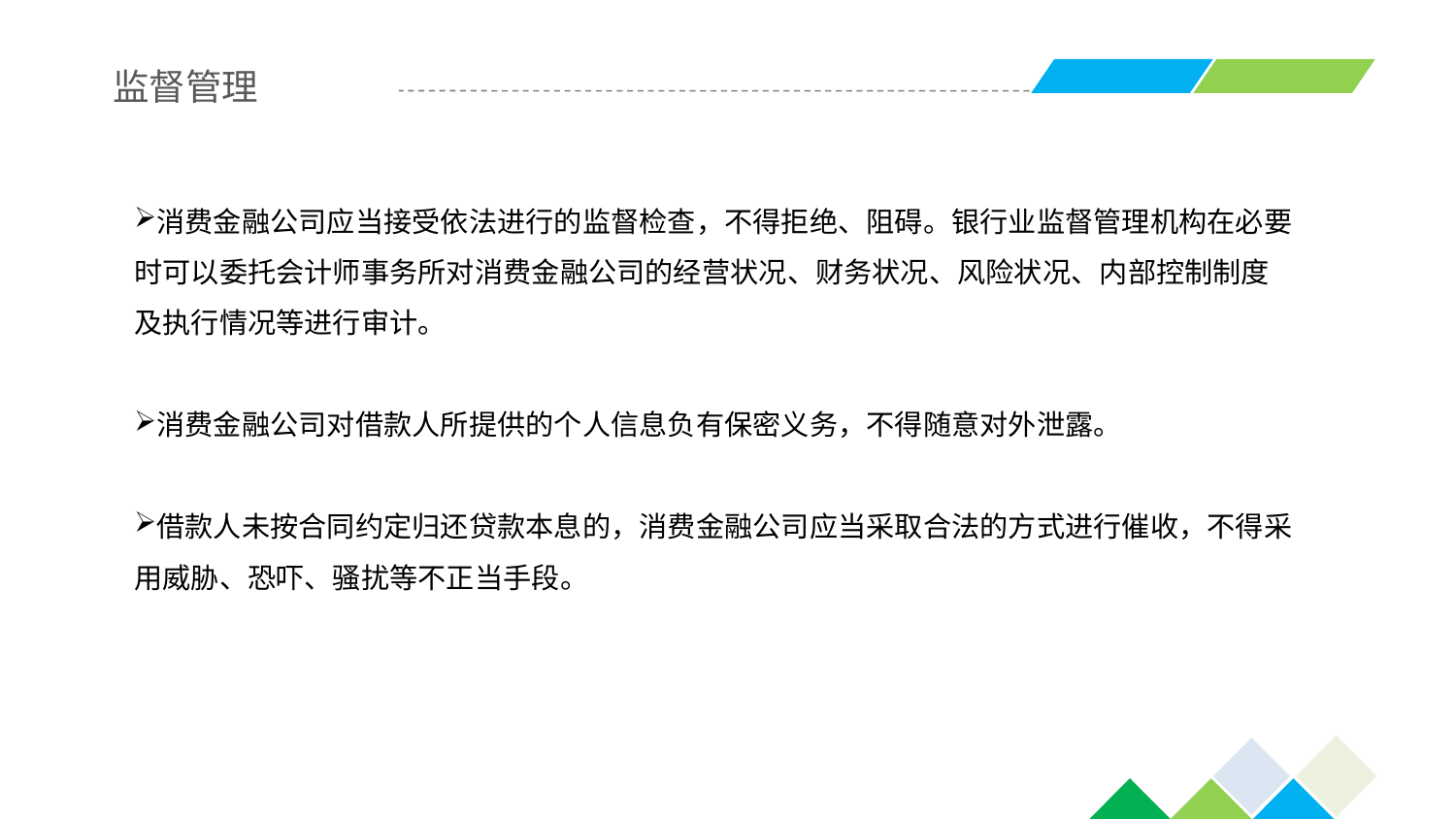

监督管理

消费金融公司应当接受依法进行的监督检查，不得拒绝、阻碍。银行业监督管理机构在必要时可以委托会计师事务所对消费金融公司的经营状况、财务状况、风险状况、内部控制制度及执行情况等进行审计。

消费金融公司对借款人所提供的个人信息负有保密义务，不得随意对外泄露。

借款人未按合同约定归还贷款本息的，消费金融公司应当采取合法的方式进行催收，不得采用威胁、恐吓、骚扰等不正当手段。